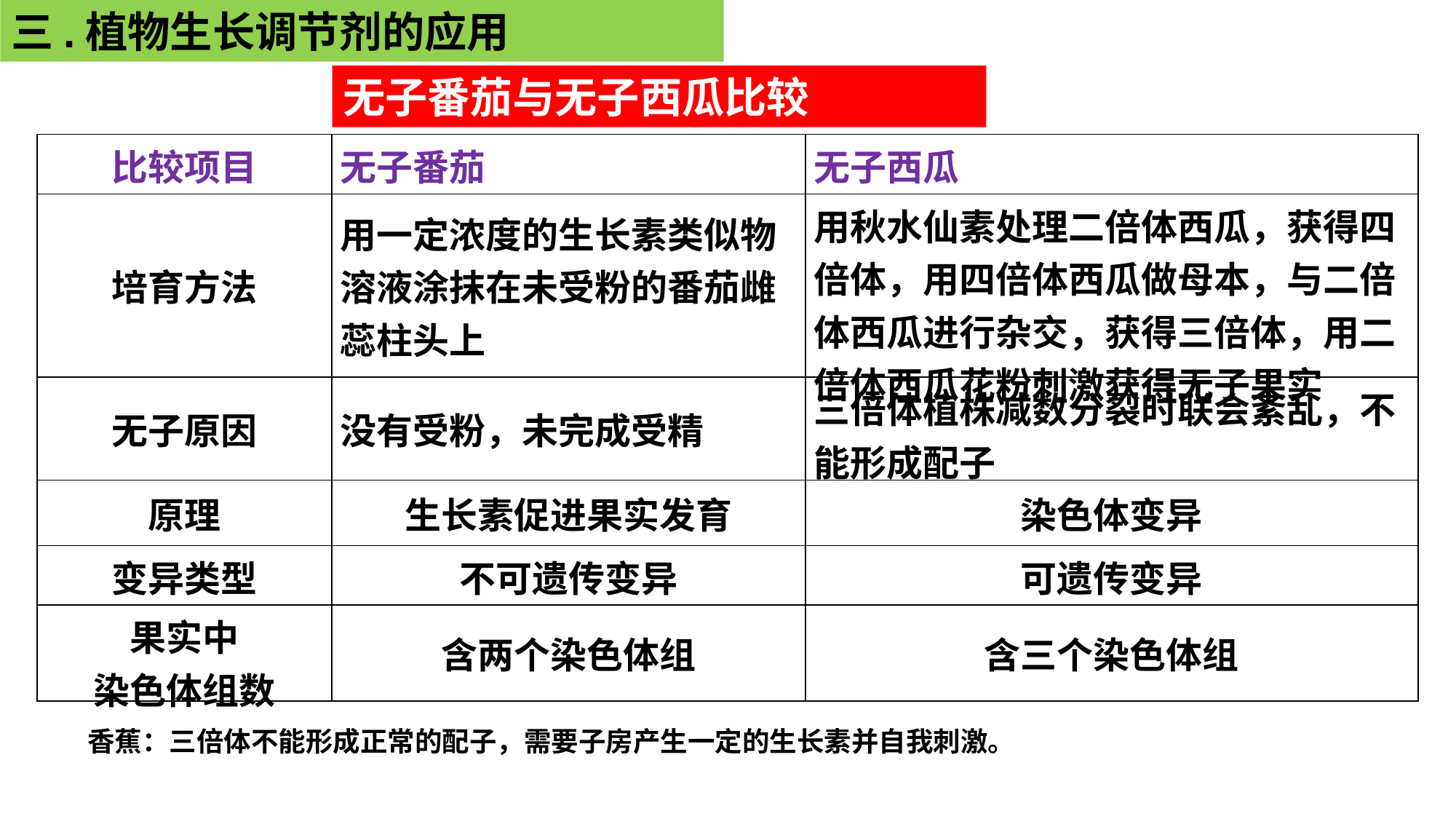

三.植物生长调节剂的应用
无子番茄与无子西瓜比较
| 比较项目 | 无子番茄 | 无子西瓜 |
| --- | --- | --- |
| 培育方法 | 用一定浓度的生长素类似物溶液涂抹在未受粉的番茄雌蕊柱头上 | 用秋水仙素处理二倍体西瓜，获得四倍体，用四倍体西瓜做母本，与二倍体西瓜进行杂交，获得三倍体，用二倍体西瓜花粉刺激获得无子果实 |
| 无子原因 | 没有受粉，未完成受精 | 三倍体植株减数分裂时联会紊乱，不能形成配子 |
| 原理 | 生长素促进果实发育 | 染色体变异 |
| 变异类型 | 不可遗传变异 | 可遗传变异 |
| 果实中 染色体组数 | 含两个染色体组 | 含三个染色体组 |
香蕉：三倍体不能形成正常的配子，需要子房产生一定的生长素并自我刺激。